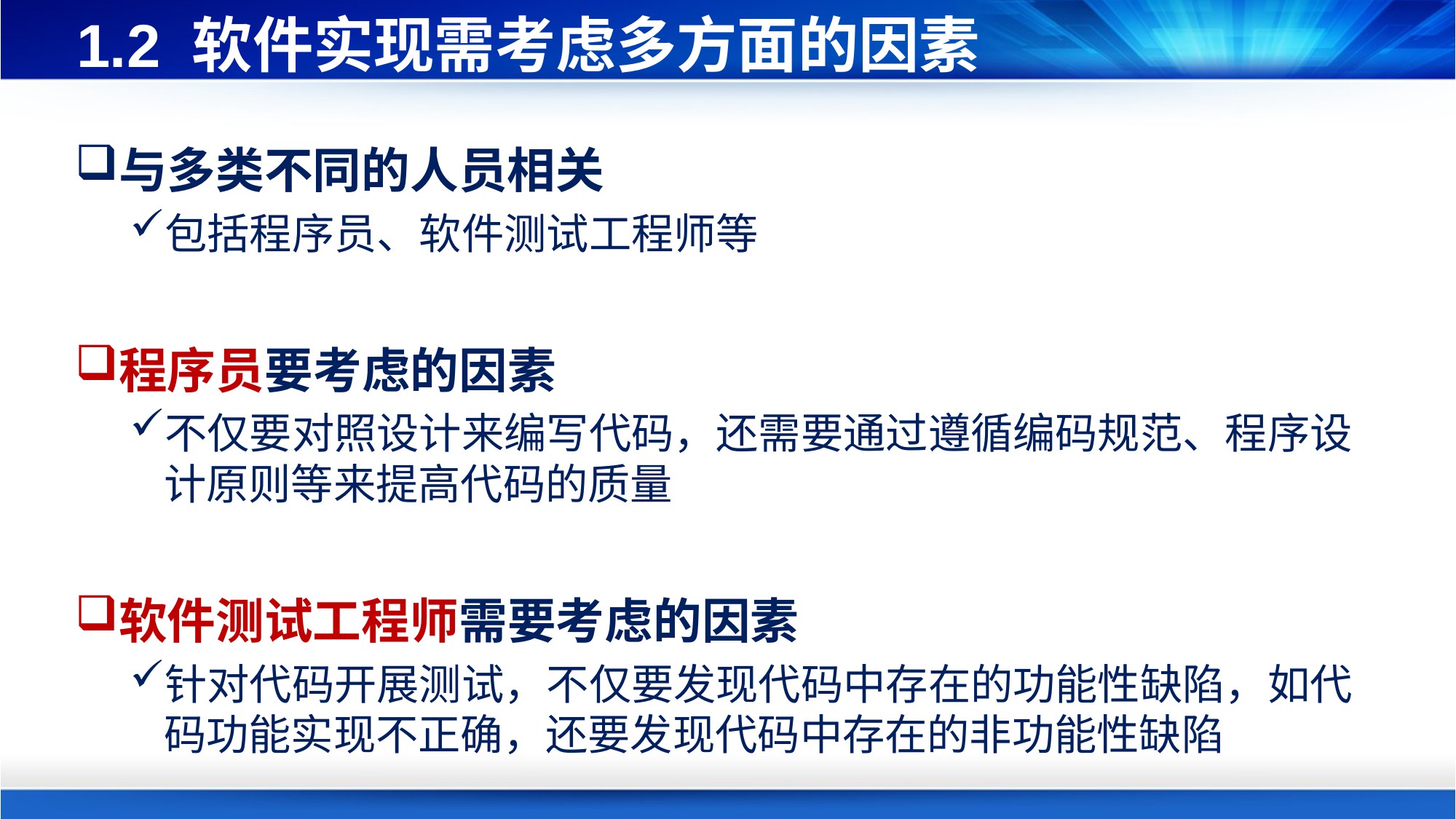

# 1.2 软件实现需考虑多方面的因素
与多类不同的人员相关
包括程序员、软件测试工程师等

程序员要考虑的因素
不仅要对照设计来编写代码，还需要通过遵循编码规范、程序设计原则等来提高代码的质量

软件测试工程师需要考虑的因素
针对代码开展测试，不仅要发现代码中存在的功能性缺陷，如代码功能实现不正确，还要发现代码中存在的非功能性缺陷